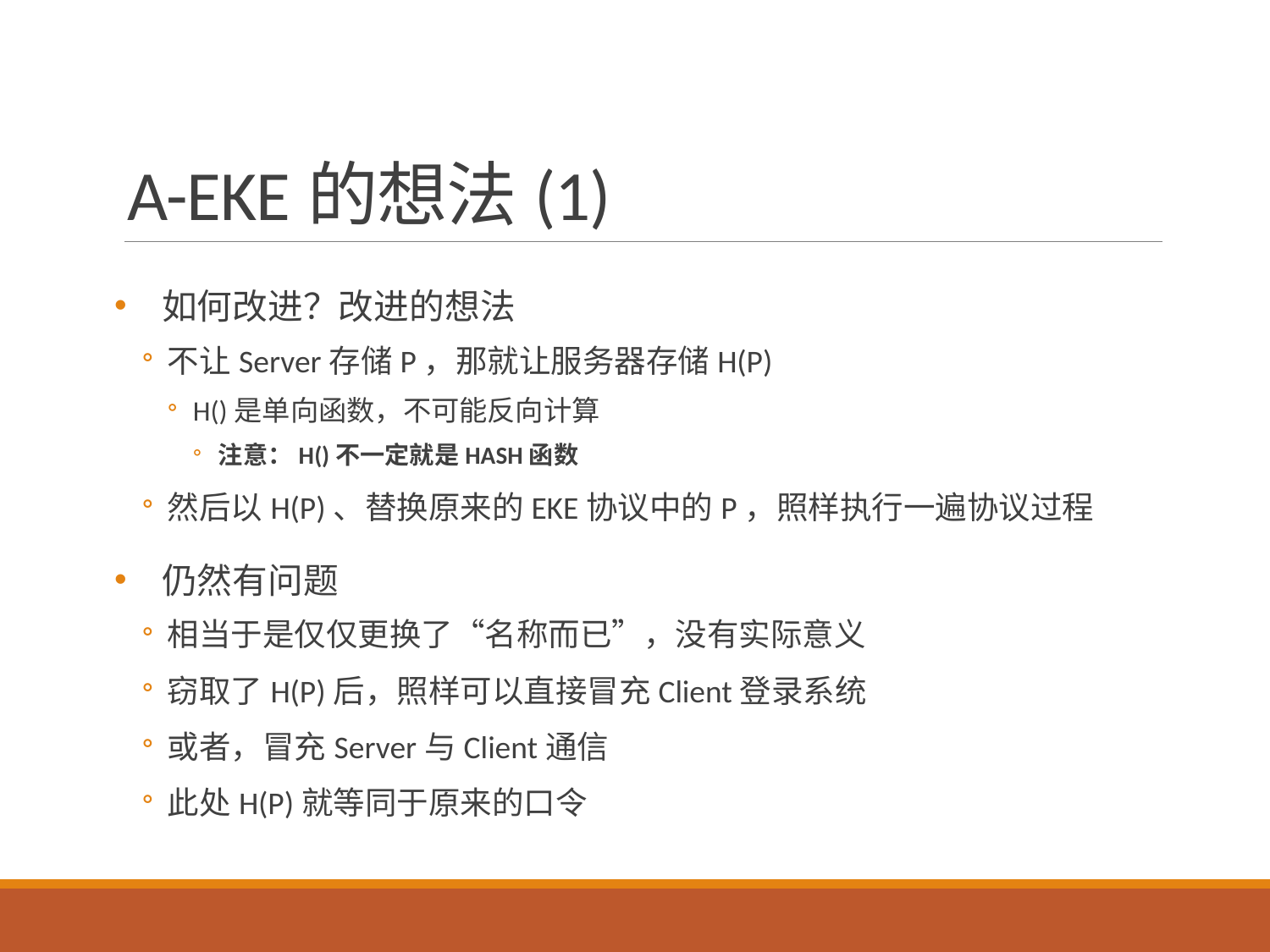

# A-EKE的想法(1)
如何改进？改进的想法
不让Server存储P，那就让服务器存储H(P)
H()是单向函数，不可能反向计算
注意：H()不一定就是HASH函数
然后以H(P)、替换原来的EKE协议中的P，照样执行一遍协议过程
仍然有问题
相当于是仅仅更换了“名称而已”，没有实际意义
窃取了H(P)后，照样可以直接冒充Client登录系统
或者，冒充Server与Client通信
此处H(P)就等同于原来的口令
39